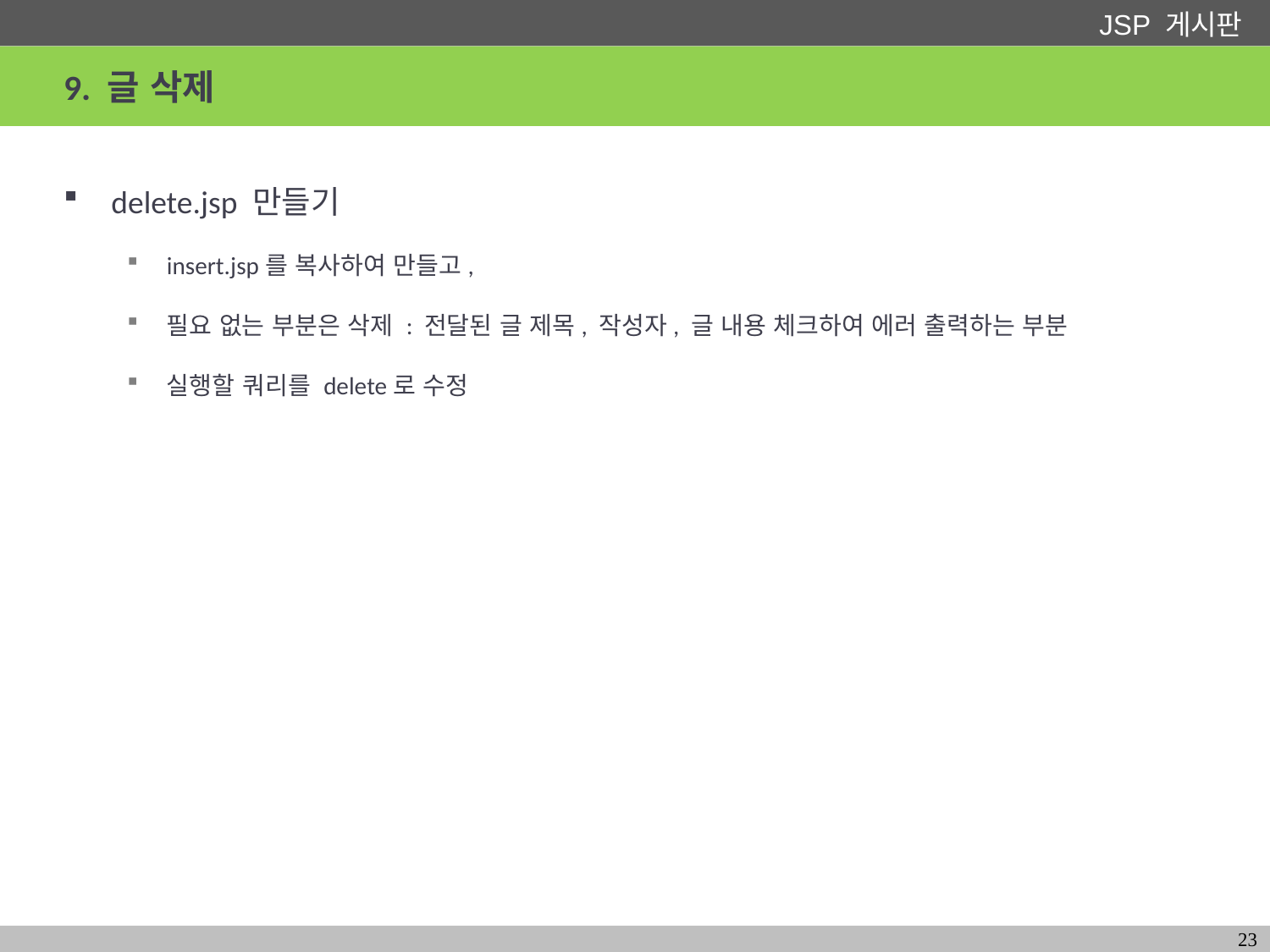

# 9. 글 삭제
delete.jsp 만들기
insert.jsp를 복사하여 만들고,
필요 없는 부분은 삭제 : 전달된 글 제목, 작성자, 글 내용 체크하여 에러 출력하는 부분
실행할 쿼리를 delete로 수정

23